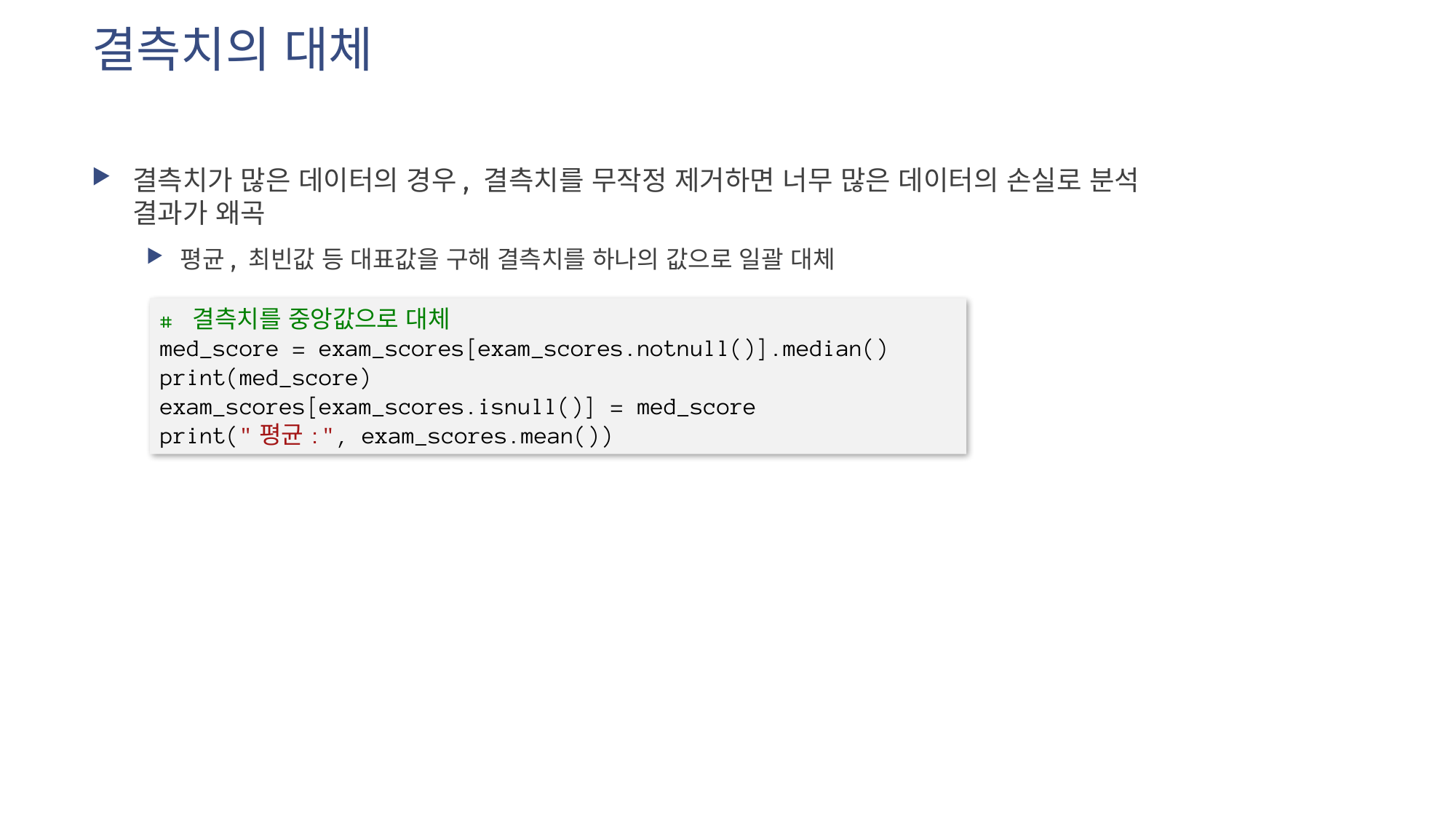

# 결측치의 대체
결측치가 많은 데이터의 경우, 결측치를 무작정 제거하면 너무 많은 데이터의 손실로 분석 결과가 왜곡
평균, 최빈값 등 대표값을 구해 결측치를 하나의 값으로 일괄 대체

# 결측치를 중앙값으로 대체
med_score = exam_scores[exam_scores.notnull()].median()
print(med_score)
exam_scores[exam_scores.isnull()] = med_score
print("평균:", exam_scores.mean())